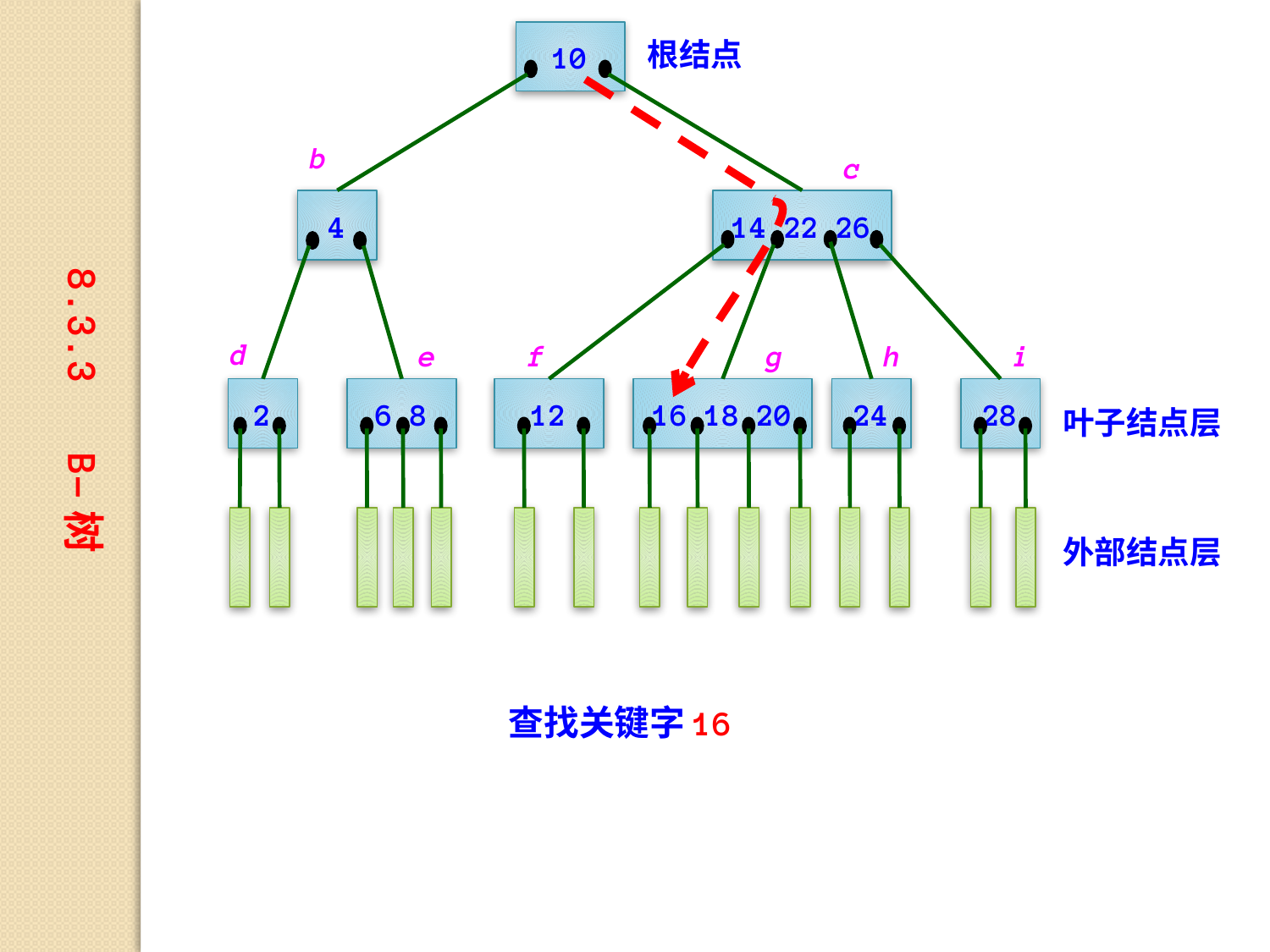

10
根结点

b
c
4
14 22 26

d
e
f
g
h
i
2
6 8
12
16 18 20
24
28
叶子结点层

外部结点层

8.3.3   B-树
查找关键字16